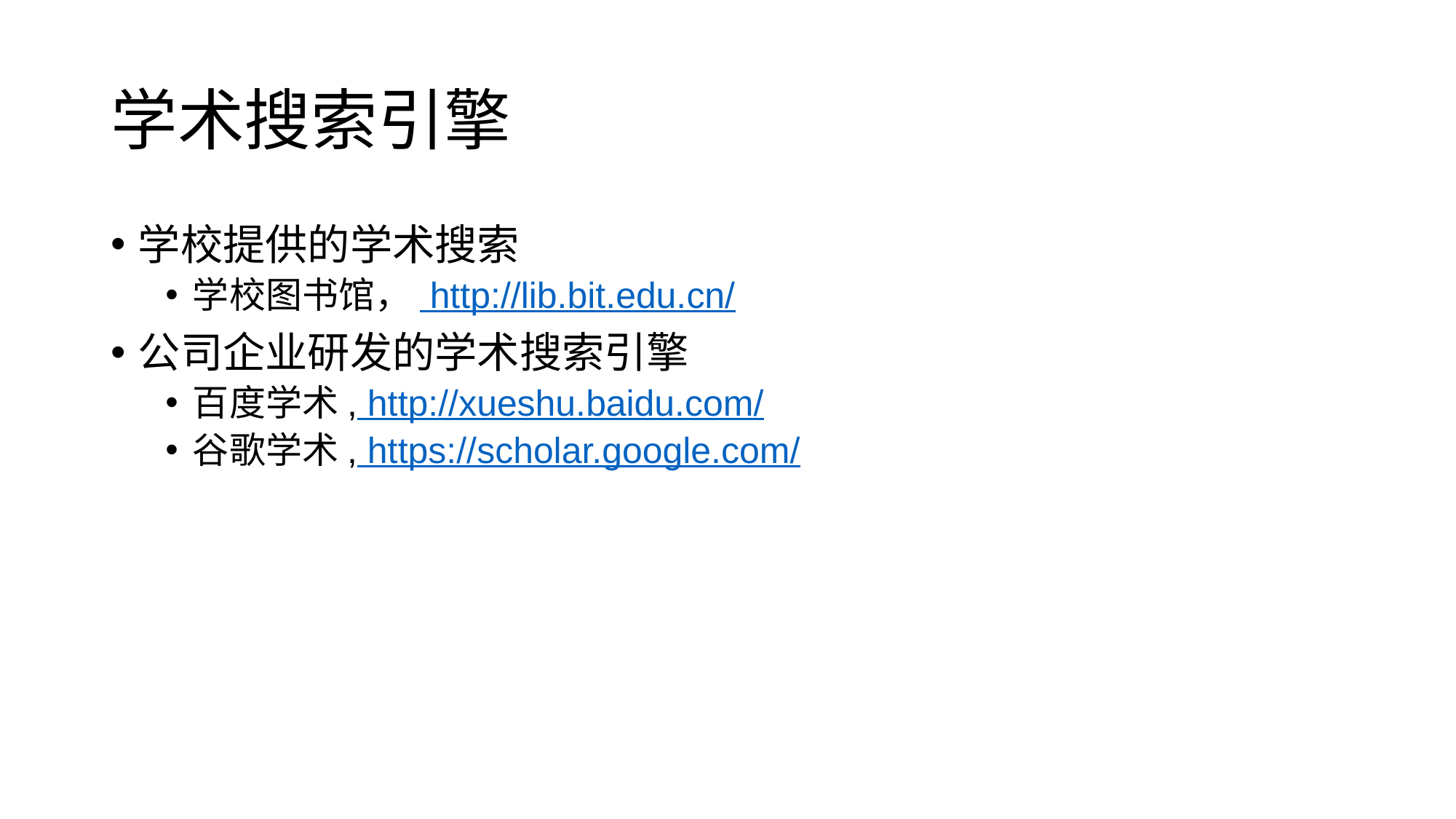

# 学术搜索引擎
学校提供的学术搜索
学校图书馆， http://lib.bit.edu.cn/
公司企业研发的学术搜索引擎
百度学术, http://xueshu.baidu.com/
谷歌学术, https://scholar.google.com/